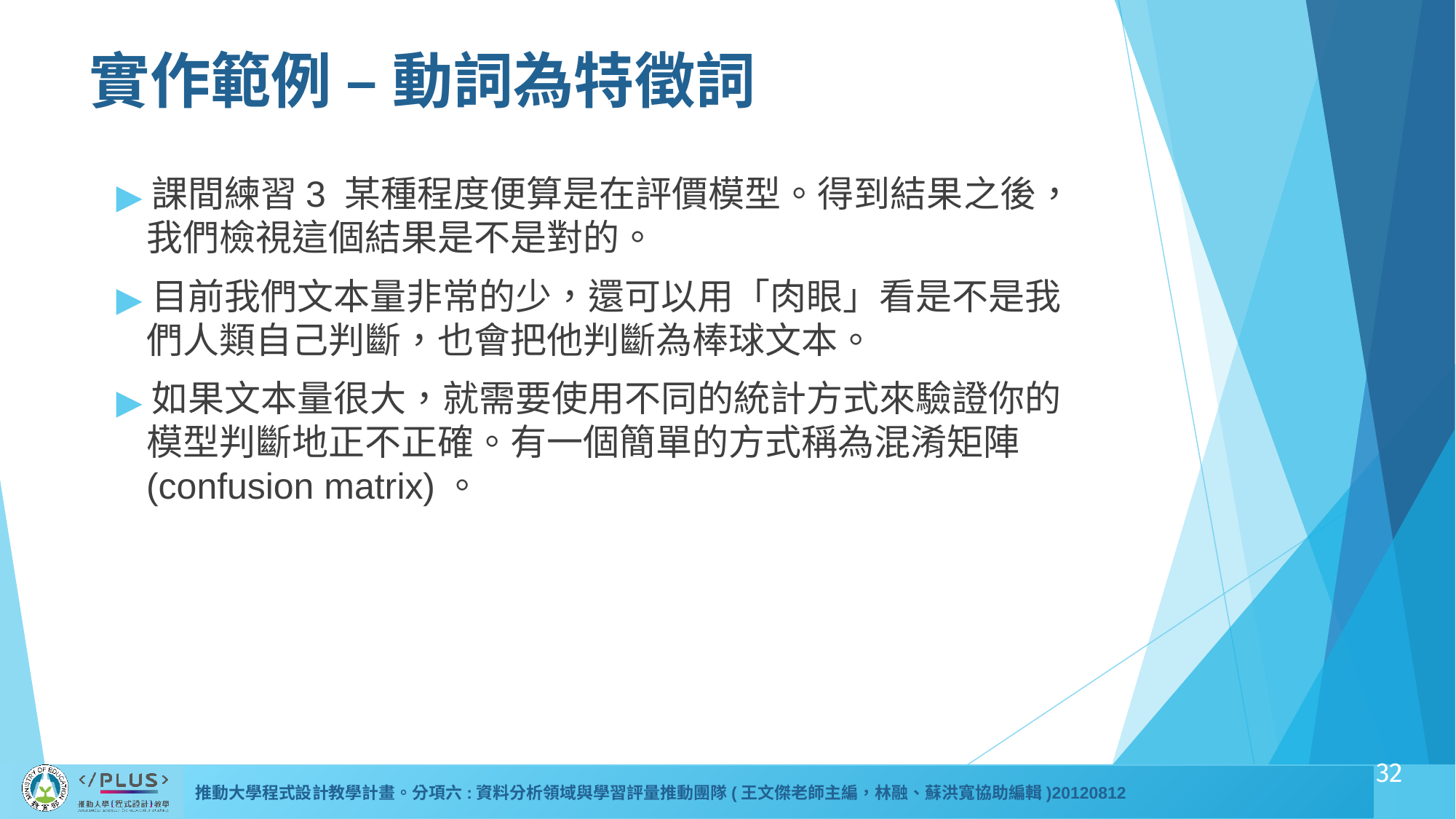

# 實作範例 – 動詞為特徵詞
課間練習3 某種程度便算是在評價模型。得到結果之後，我們檢視這個結果是不是對的。
目前我們文本量非常的少，還可以用「肉眼」看是不是我們人類自己判斷，也會把他判斷為棒球文本。
如果文本量很大，就需要使用不同的統計方式來驗證你的模型判斷地正不正確。有一個簡單的方式稱為混淆矩陣(confusion matrix)。
32